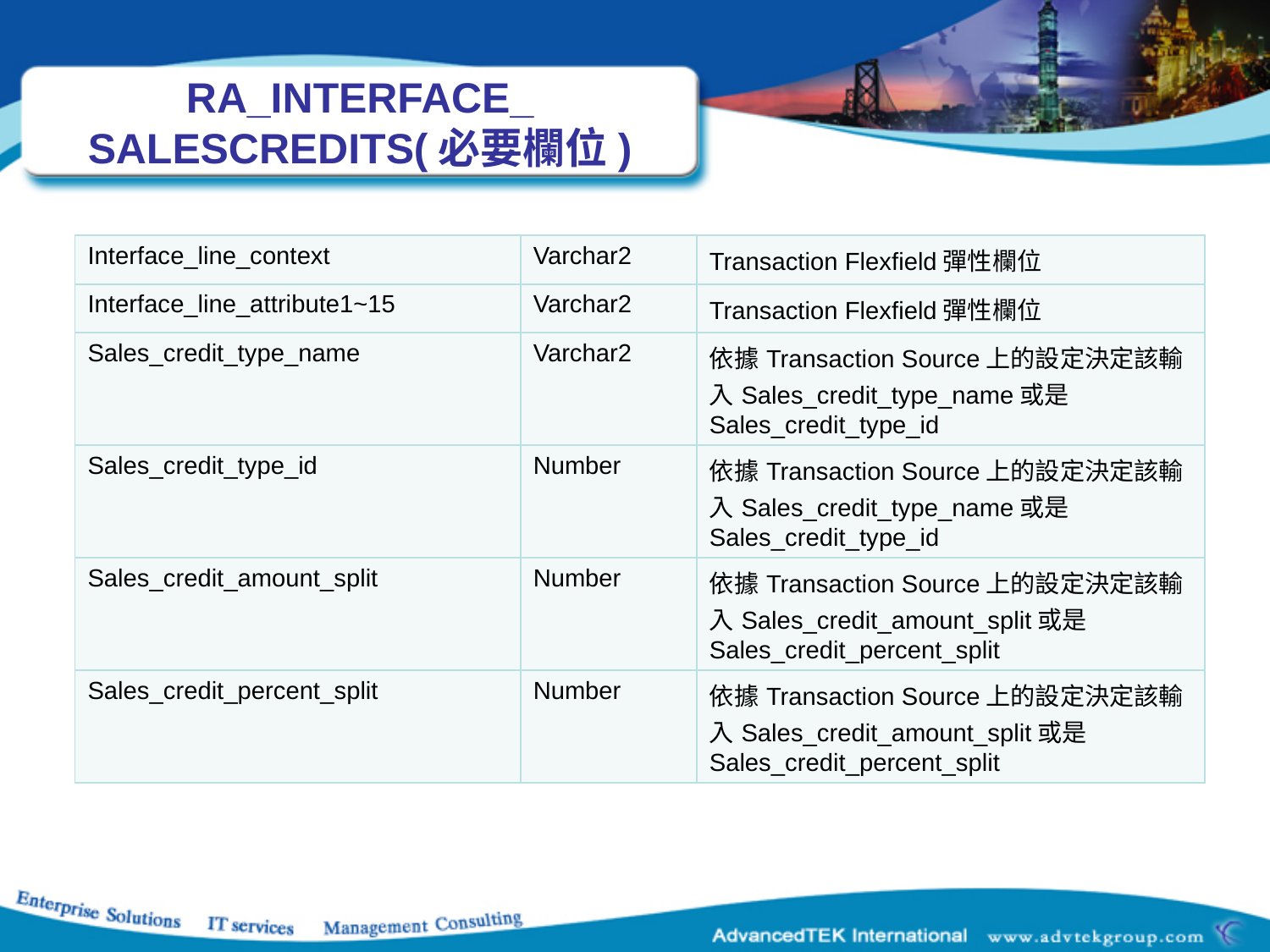

# RA_INTERFACE_ SALESCREDITS(必要欄位)
| Interface\_line\_context | Varchar2 | Transaction Flexfield彈性欄位 |
| --- | --- | --- |
| Interface\_line\_attribute1~15 | Varchar2 | Transaction Flexfield彈性欄位 |
| Sales\_credit\_type\_name | Varchar2 | 依據Transaction Source上的設定決定該輸入Sales\_credit\_type\_name或是Sales\_credit\_type\_id |
| Sales\_credit\_type\_id | Number | 依據Transaction Source上的設定決定該輸入Sales\_credit\_type\_name或是Sales\_credit\_type\_id |
| Sales\_credit\_amount\_split | Number | 依據Transaction Source上的設定決定該輸入Sales\_credit\_amount\_split或是Sales\_credit\_percent\_split |
| Sales\_credit\_percent\_split | Number | 依據Transaction Source上的設定決定該輸入Sales\_credit\_amount\_split或是Sales\_credit\_percent\_split |